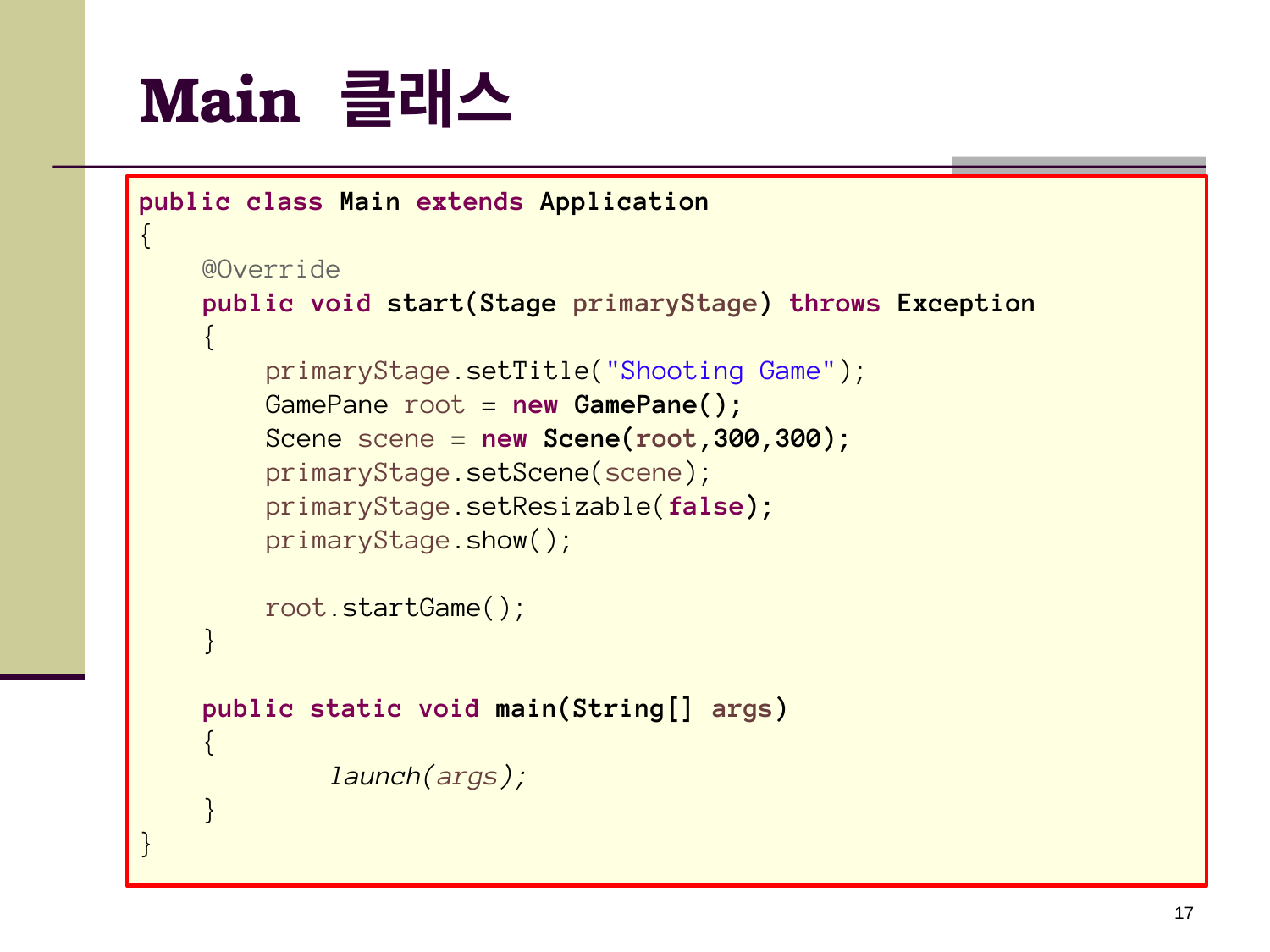

# Main 클래스

public class Main extends Application
{
@Override
public void start(Stage primaryStage) throws Exception
{
primaryStage.setTitle("Shooting Game");
GamePane root = new GamePane();
Scene scene = new Scene(root,300,300);
primaryStage.setScene(scene);
primaryStage.setResizable(false);
primaryStage.show();

root.startGame();
}

public static void main(String[] args)
{
	launch(args);
}
}
17